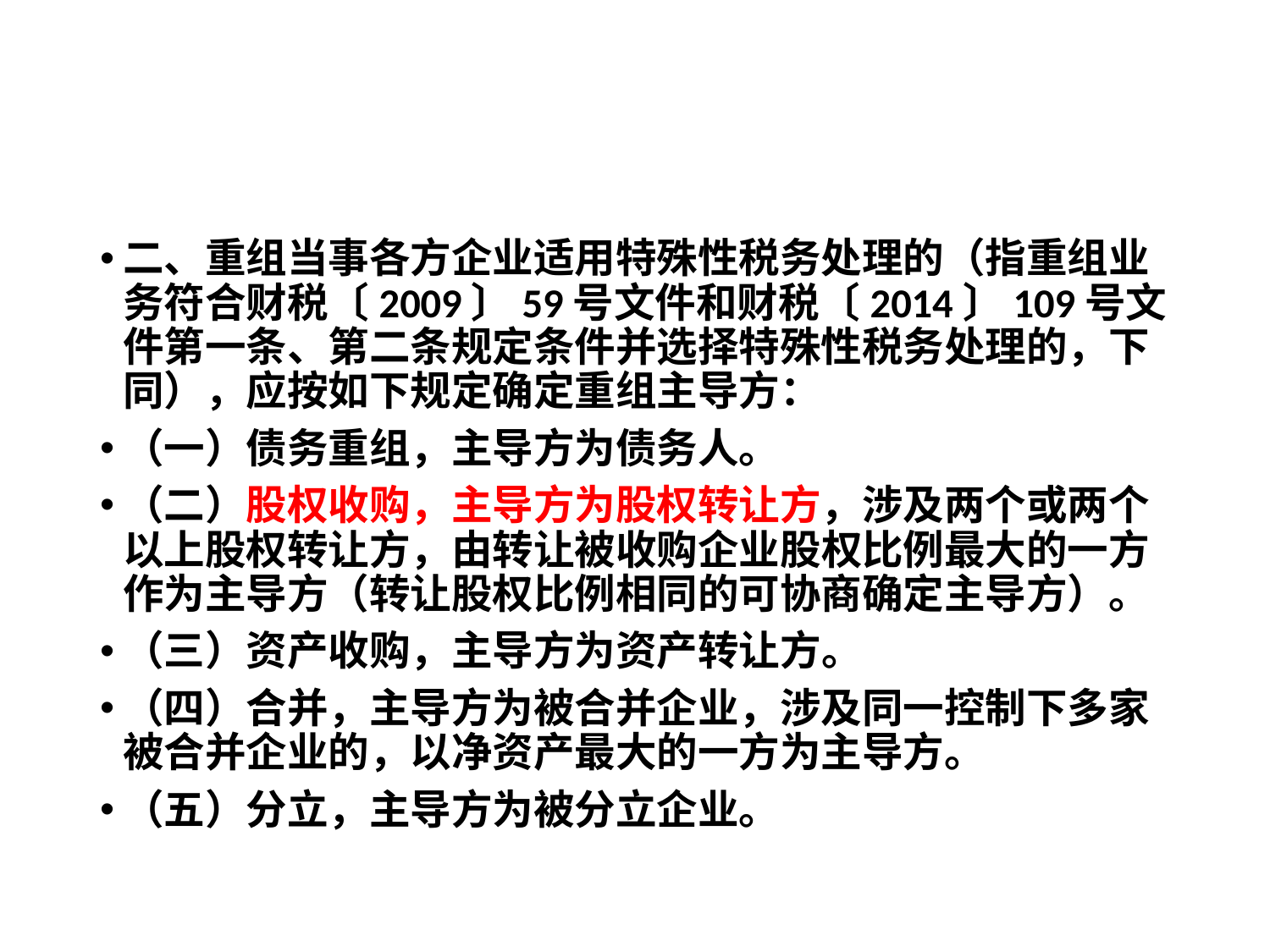

#
二、重组当事各方企业适用特殊性税务处理的（指重组业务符合财税〔2009〕59号文件和财税〔2014〕109号文件第一条、第二条规定条件并选择特殊性税务处理的，下同），应按如下规定确定重组主导方：
（一）债务重组，主导方为债务人。
（二）股权收购，主导方为股权转让方，涉及两个或两个以上股权转让方，由转让被收购企业股权比例最大的一方作为主导方（转让股权比例相同的可协商确定主导方）。
（三）资产收购，主导方为资产转让方。
（四）合并，主导方为被合并企业，涉及同一控制下多家被合并企业的，以净资产最大的一方为主导方。
（五）分立，主导方为被分立企业。